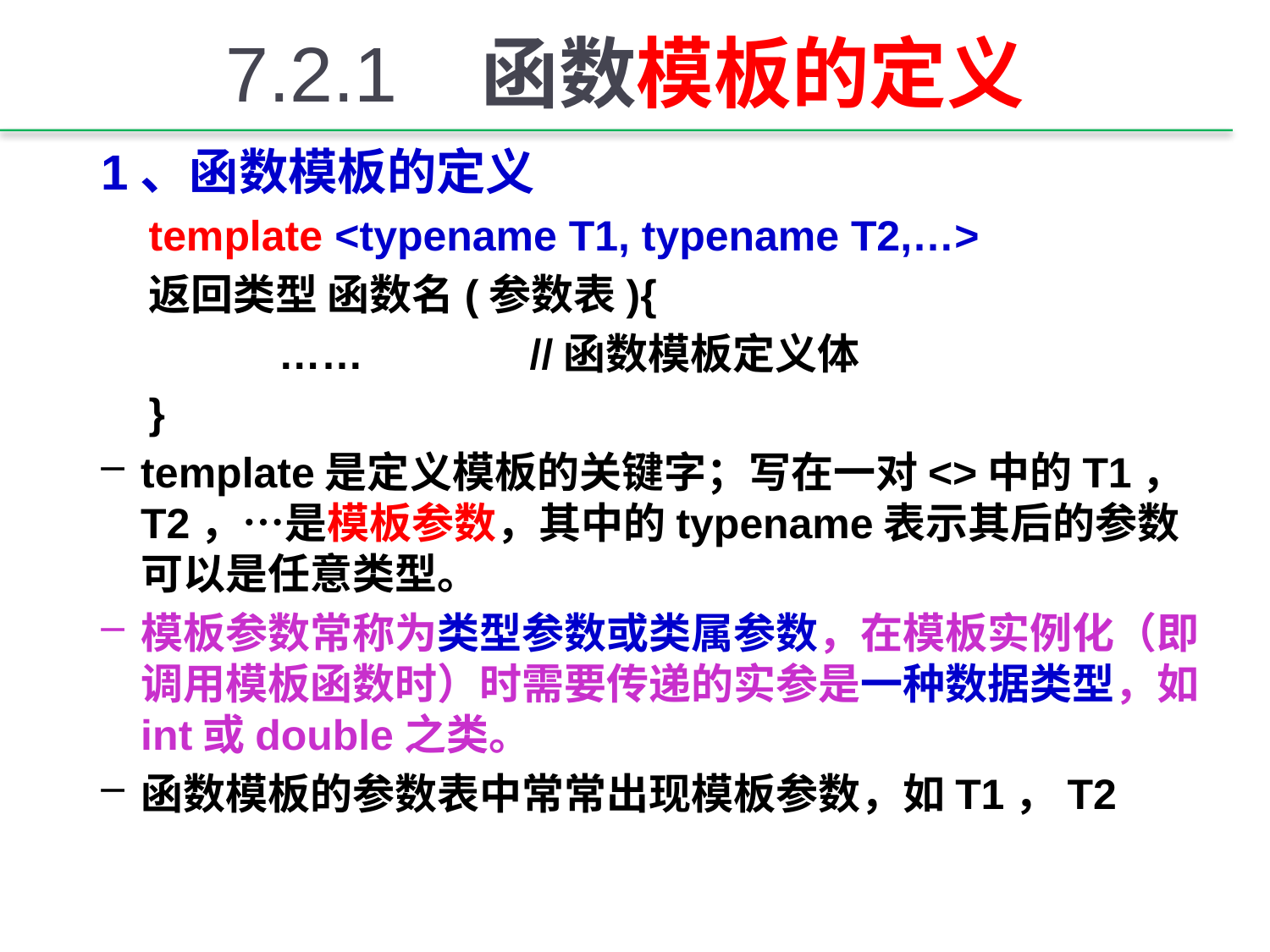

# 7.2.1   函数模板的定义
1、函数模板的定义
template <typename T1, typename T2,…>
返回类型 函数名(参数表){
           …… 		//函数模板定义体
}
template是定义模板的关键字；写在一对<>中的T1，T2，…是模板参数，其中的typename表示其后的参数可以是任意类型。
模板参数常称为类型参数或类属参数，在模板实例化（即调用模板函数时）时需要传递的实参是一种数据类型，如int或double之类。
函数模板的参数表中常常出现模板参数，如T1，T2